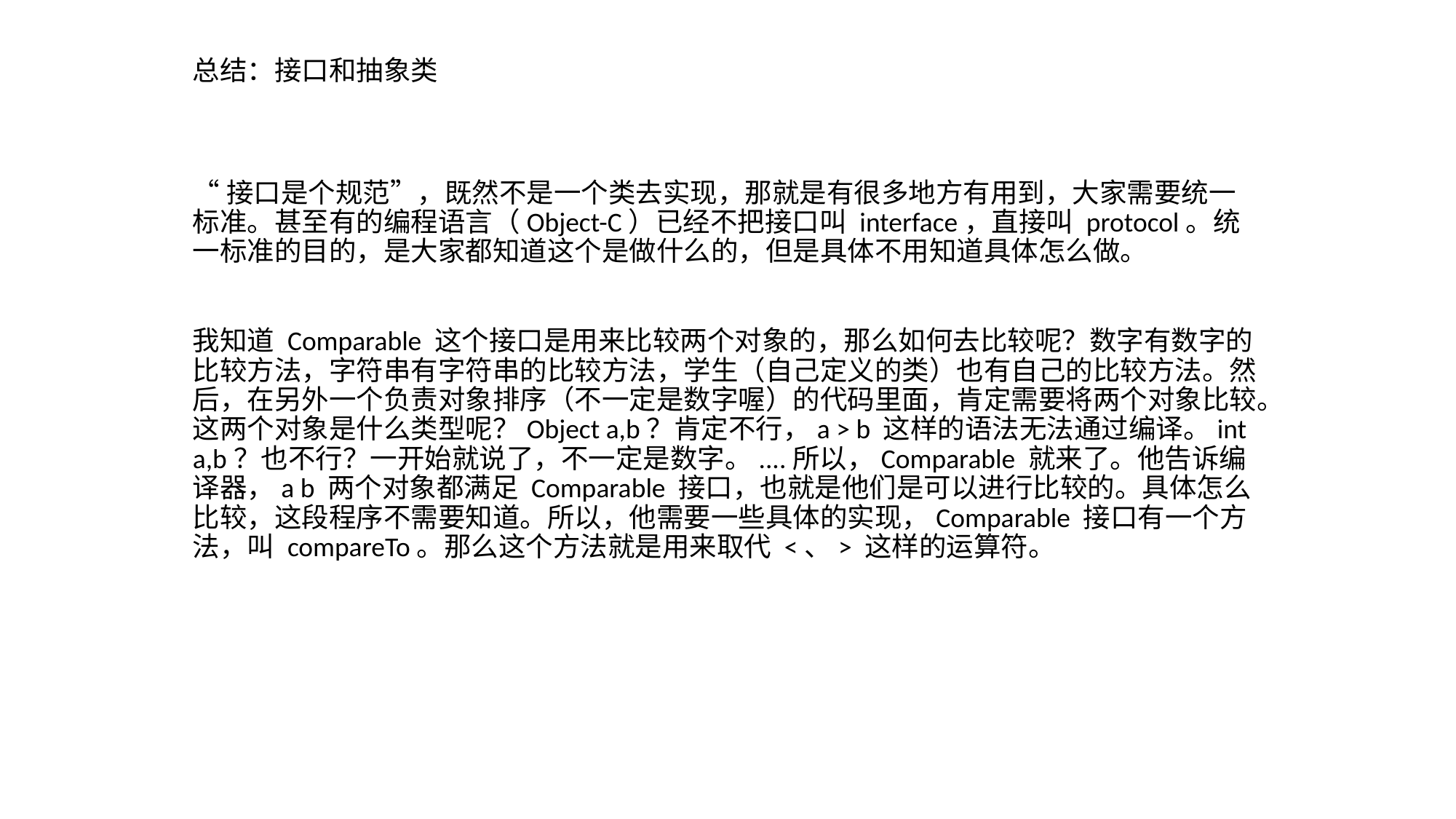

总结：接口和抽象类

“接口是个规范”，既然不是一个类去实现，那就是有很多地方有用到，大家需要统一标准。甚至有的编程语言（Object-C）已经不把接口叫 interface，直接叫 protocol。统一标准的目的，是大家都知道这个是做什么的，但是具体不用知道具体怎么做。

我知道 Comparable 这个接口是用来比较两个对象的，那么如何去比较呢？数字有数字的比较方法，字符串有字符串的比较方法，学生（自己定义的类）也有自己的比较方法。然后，在另外一个负责对象排序（不一定是数字喔）的代码里面，肯定需要将两个对象比较。这两个对象是什么类型呢？Object a,b？肯定不行，a > b 这样的语法无法通过编译。int a,b？也不行？一开始就说了，不一定是数字。....所以，Comparable 就来了。他告诉编译器，a b 两个对象都满足 Comparable 接口，也就是他们是可以进行比较的。具体怎么比较，这段程序不需要知道。所以，他需要一些具体的实现，Comparable 接口有一个方法，叫 compareTo。那么这个方法就是用来取代 <、> 这样的运算符。